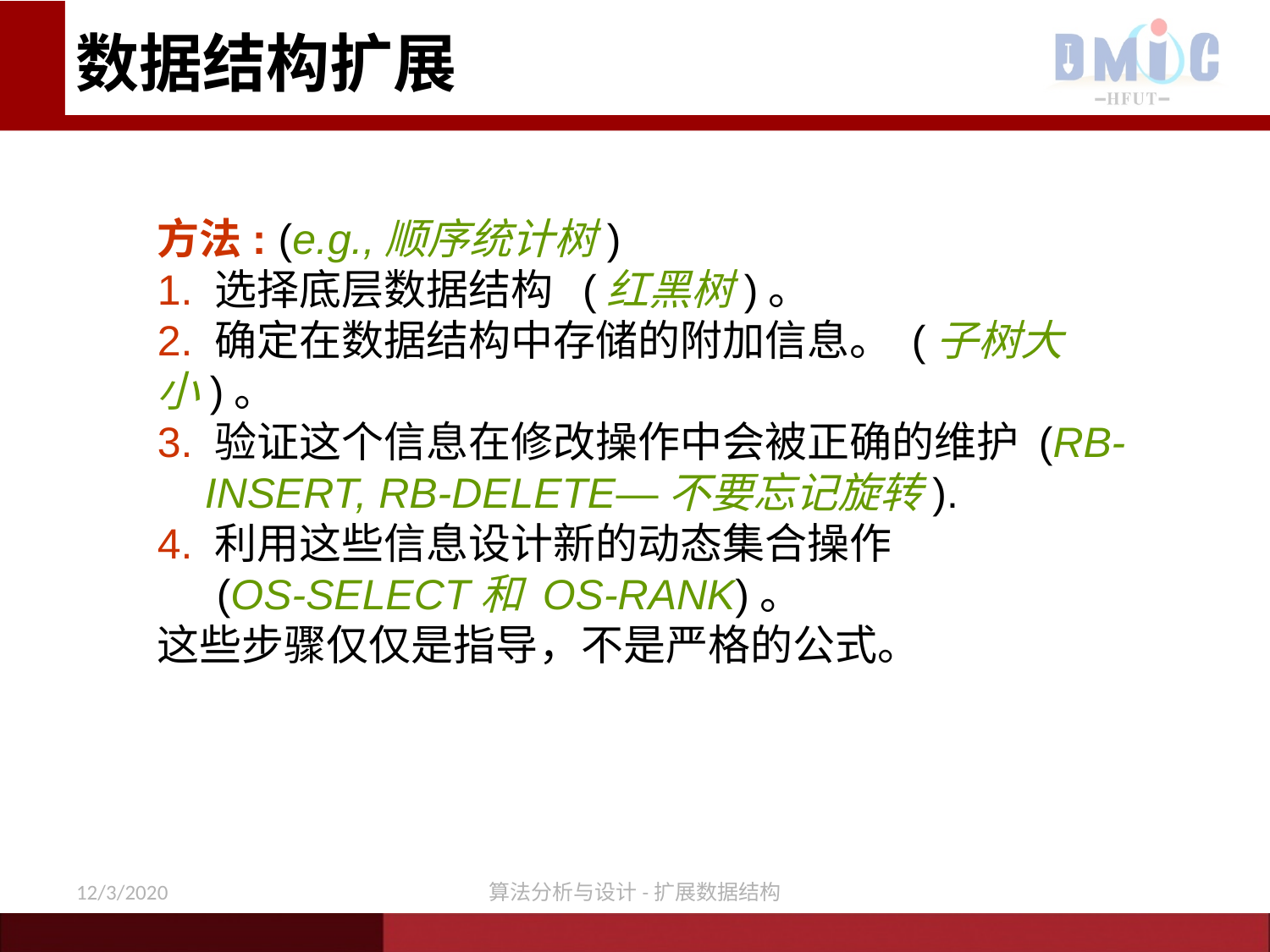

数据结构扩展

方法: (e.g.,顺序统计树)
1. 选择底层数据结构  (红黑树)。
2. 确定在数据结构中存储的附加信息。 (子树大小)。
3. 验证这个信息在修改操作中会被正确的维护 (RB-
    INSERT, RB-DELETE—不要忘记旋转).
4. 利用这些信息设计新的动态集合操作
     (OS-SELECT和 OS-RANK)。
这些步骤仅仅是指导，不是严格的公式。
12/3/2020
算法分析与设计-扩展数据结构